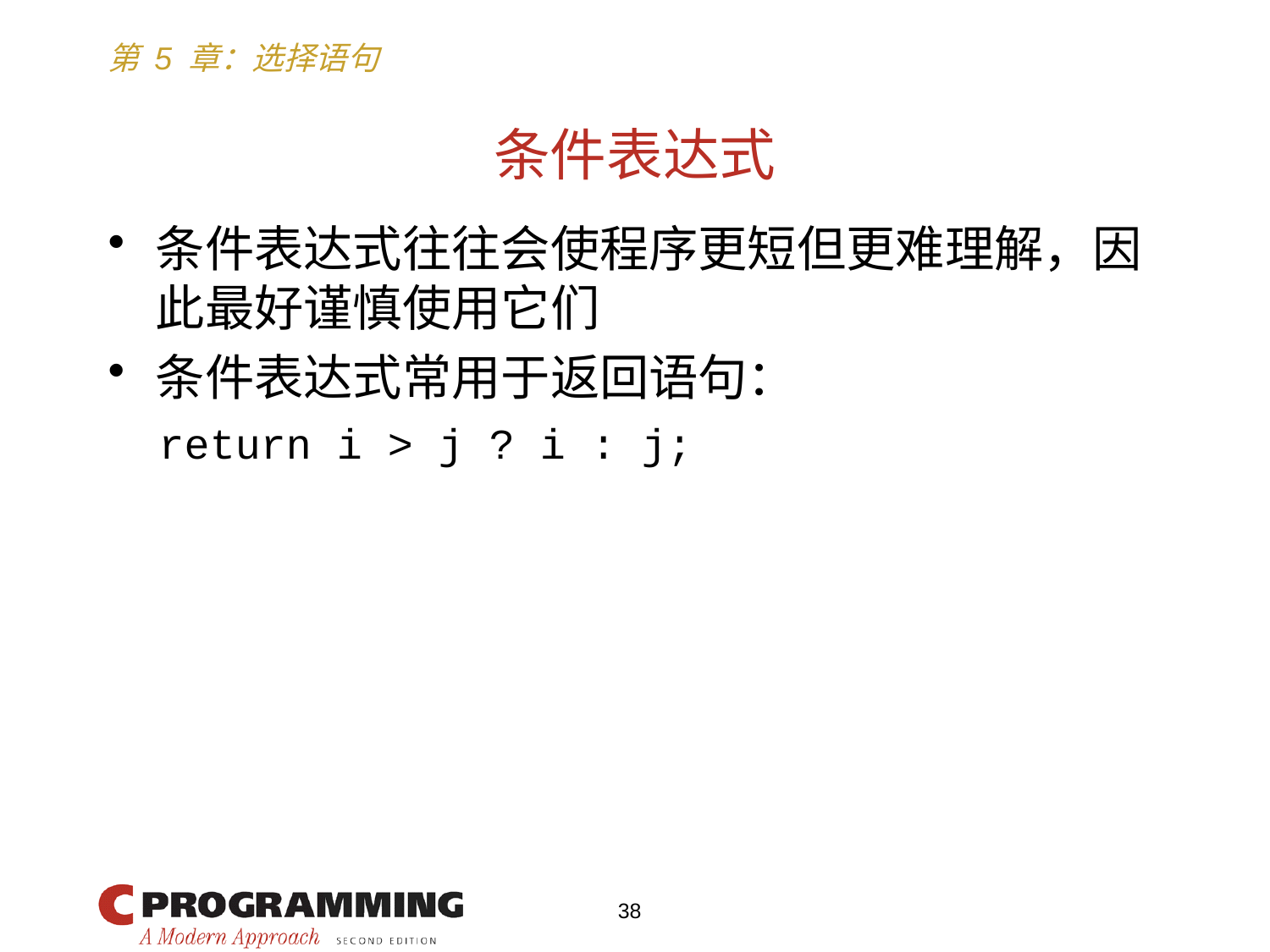

# 条件表达式
条件表达式往往会使程序更短但更难理解，因此最好谨慎使用它们
条件表达式常用于返回语句：
  return i > j ? i : j;
38